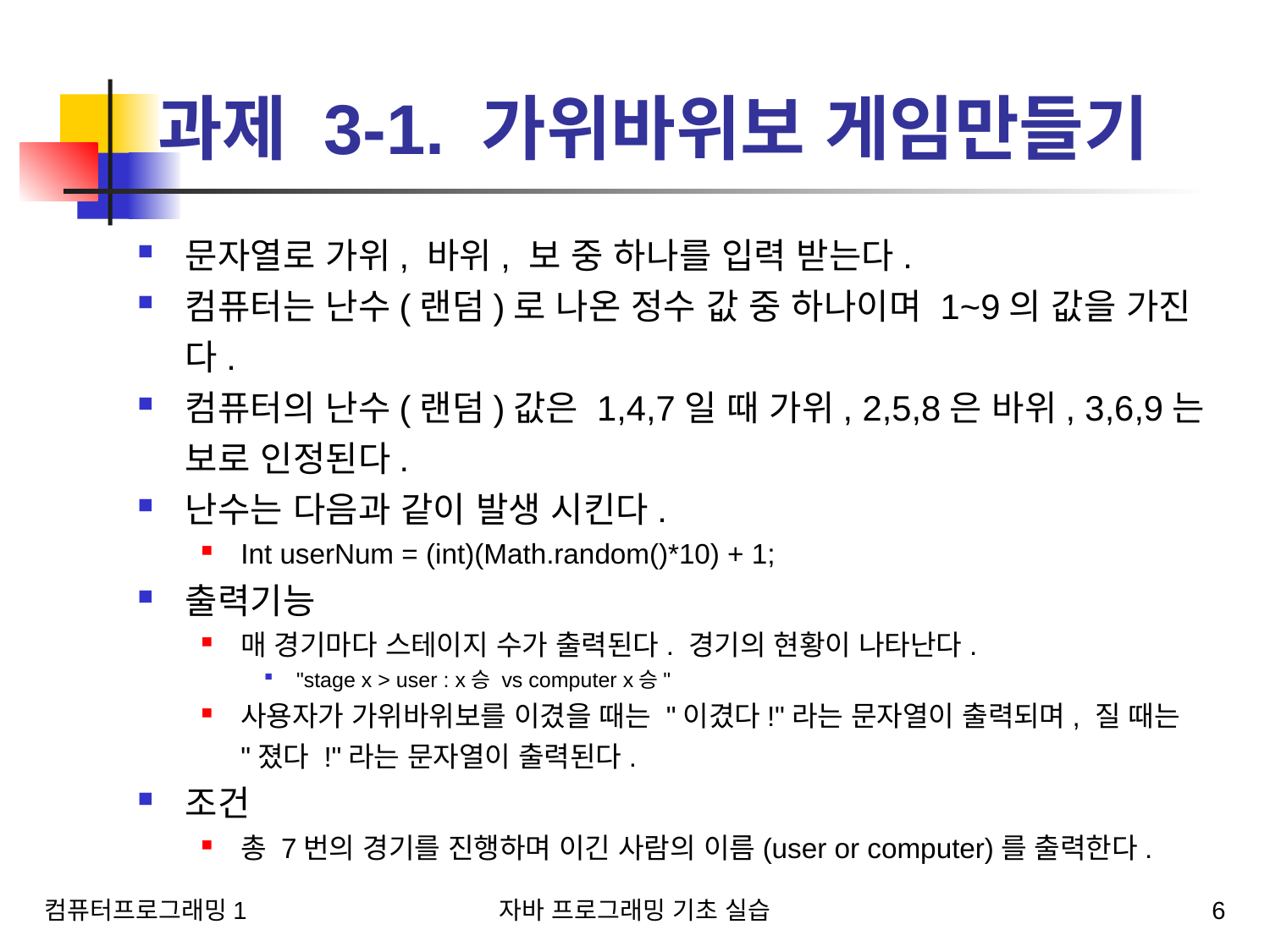

# 과제 3-1. 가위바위보 게임만들기
문자열로 가위, 바위, 보 중 하나를 입력 받는다.
컴퓨터는 난수(랜덤)로 나온 정수 값 중 하나이며 1~9의 값을 가진다.
컴퓨터의 난수(랜덤)값은 1,4,7일 때 가위, 2,5,8은 바위, 3,6,9는 보로 인정된다.
난수는 다음과 같이 발생 시킨다.
Int userNum = (int)(Math.random()*10) + 1;
출력기능
매 경기마다 스테이지 수가 출력된다. 경기의 현황이 나타난다.
"stage x > user : x승 vs computer x승"
사용자가 가위바위보를 이겼을 때는 "이겼다!"라는 문자열이 출력되며, 질 때는 "졌다 !"라는 문자열이 출력된다.
조건
총 7번의 경기를 진행하며 이긴 사람의 이름(user or computer)를 출력한다.

컴퓨터프로그래밍1
자바 프로그래밍 기초 실습
6